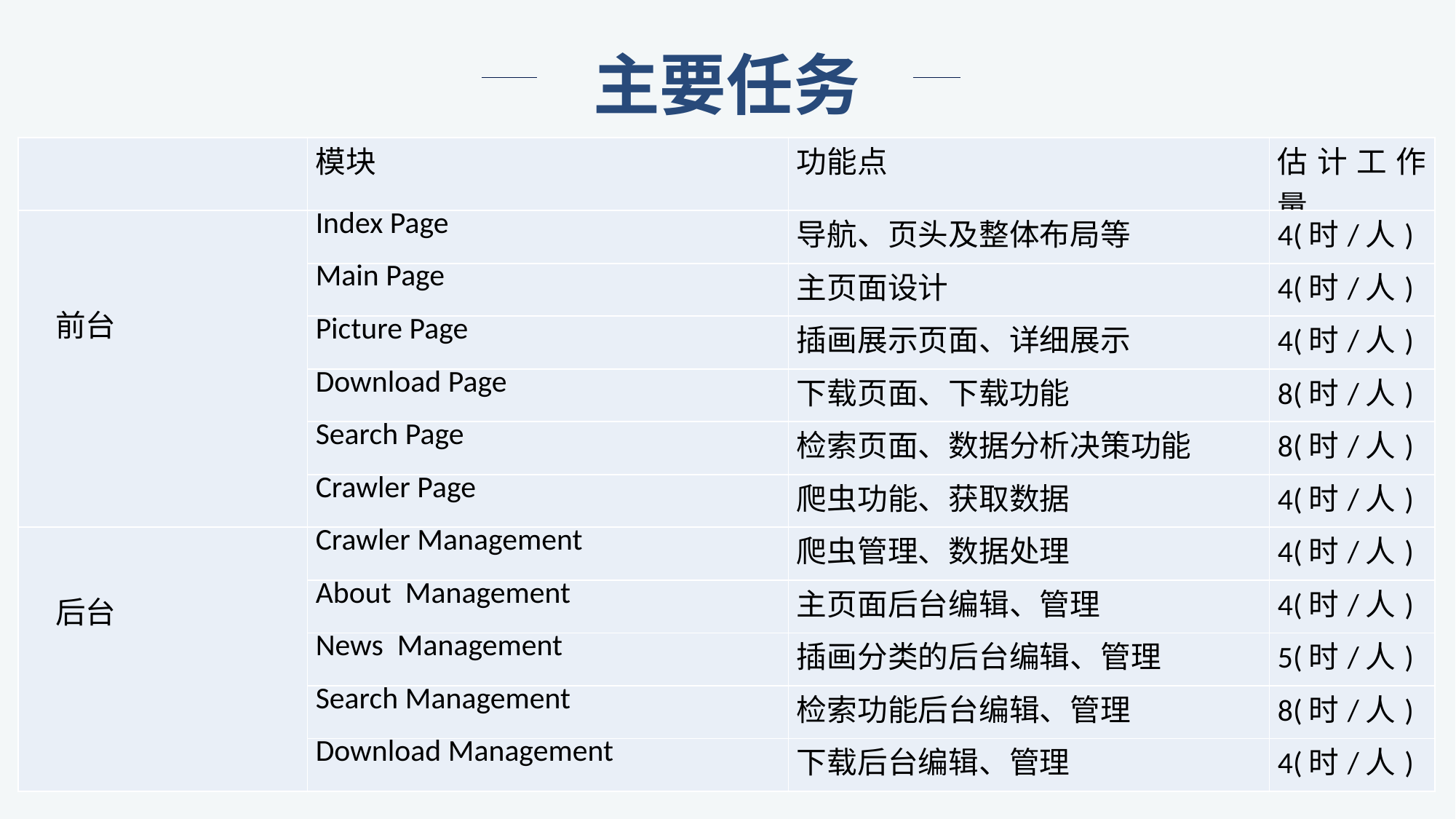

主要任务
|  | 模块 | 功能点 | 估计工作量 |
| --- | --- | --- | --- |
| 前台 | Index Page | 导航、页头及整体布局等 | 4(时/人) |
|  | Main Page | 主页面设计 | 4(时/人) |
|  | Picture Page | 插画展示页面、详细展示 | 4(时/人) |
|  | Download Page | 下载页面、下载功能 | 8(时/人) |
|  | Search Page | 检索页面、数据分析决策功能 | 8(时/人) |
|  | Crawler Page | 爬虫功能、获取数据 | 4(时/人) |
| 后台 | Crawler Management | 爬虫管理、数据处理 | 4(时/人) |
|  | About Management | 主页面后台编辑、管理 | 4(时/人) |
|  | News Management | 插画分类的后台编辑、管理 | 5(时/人) |
|  | Search Management | 检索功能后台编辑、管理 | 8(时/人) |
|  | Download Management | 下载后台编辑、管理 | 4(时/人) |